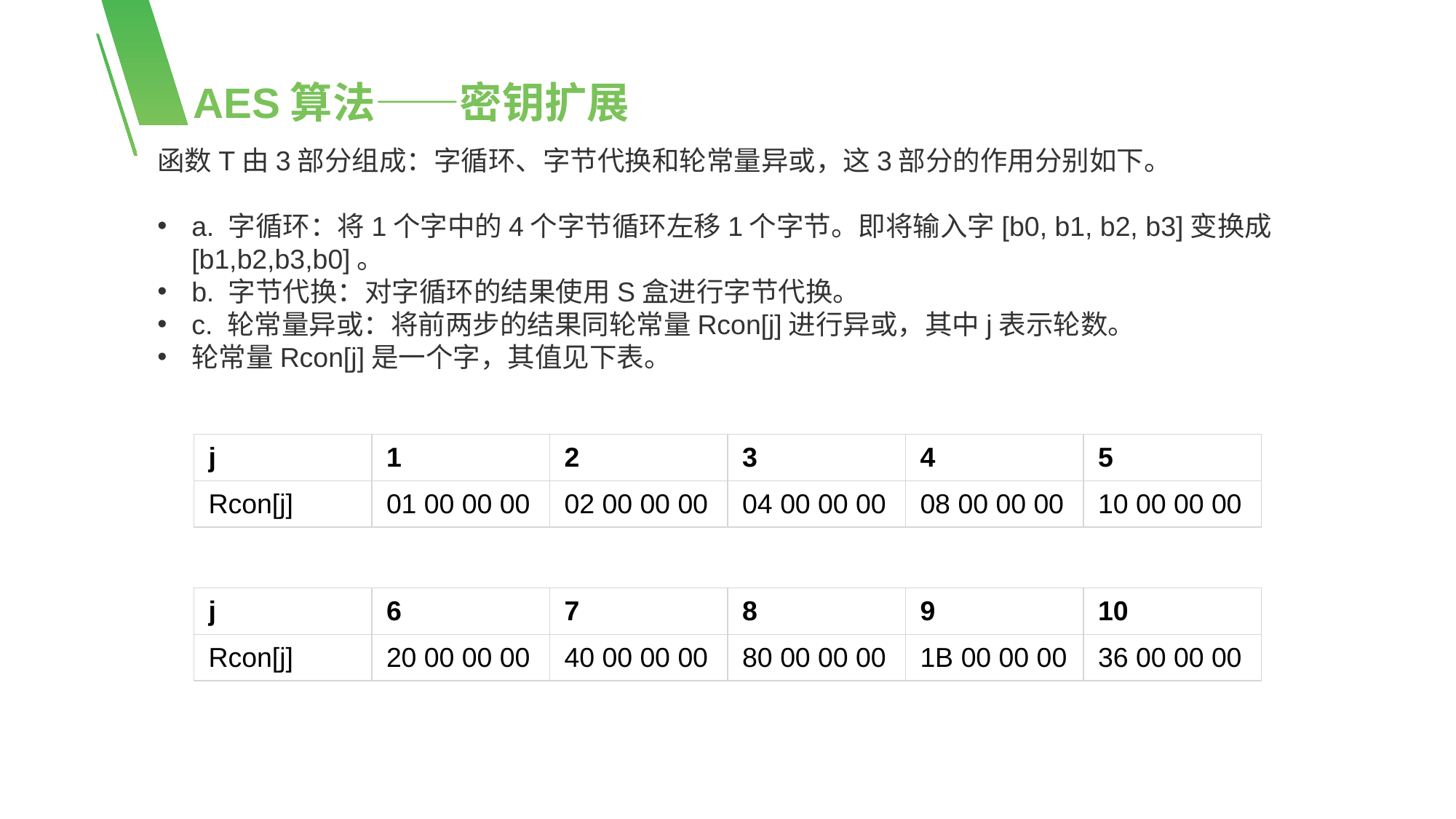

AES算法——密钥扩展
函数T由3部分组成：字循环、字节代换和轮常量异或，这3部分的作用分别如下。

a. 字循环：将1个字中的4个字节循环左移1个字节。即将输入字[b0, b1, b2, b3]变换成[b1,b2,b3,b0]。
b. 字节代换：对字循环的结果使用S盒进行字节代换。
c. 轮常量异或：将前两步的结果同轮常量Rcon[j]进行异或，其中j表示轮数。
轮常量Rcon[j]是一个字，其值见下表。
| j | 1 | 2 | 3 | 4 | 5 |
| --- | --- | --- | --- | --- | --- |
| Rcon[j] | 01 00 00 00 | 02 00 00 00 | 04 00 00 00 | 08 00 00 00 | 10 00 00 00 |
| j | 6 | 7 | 8 | 9 | 10 |
| --- | --- | --- | --- | --- | --- |
| Rcon[j] | 20 00 00 00 | 40 00 00 00 | 80 00 00 00 | 1B 00 00 00 | 36 00 00 00 |